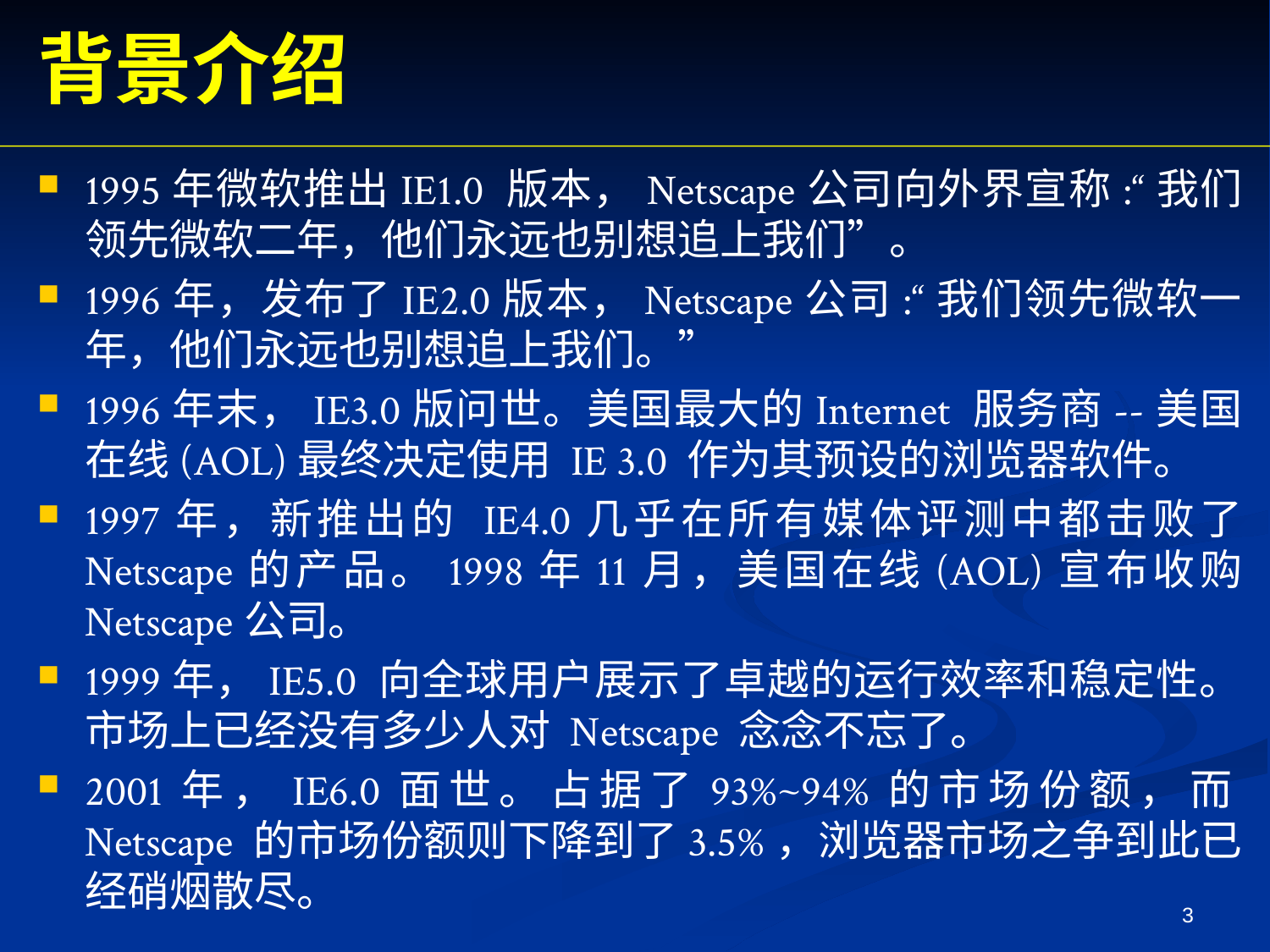

背景介绍

1995年微软推出IE1.0 版本，Netscape公司向外界宣称:“我们领先微软二年，他们永远也别想追上我们”。
1996年，发布了IE2.0版本，Netscape公司:“我们领先微软一年，他们永远也别想追上我们。”
1996年末，IE3.0版问世。美国最大的Internet 服务商--美国在线(AOL)最终决定使用 IE 3.0 作为其预设的浏览器软件。
1997年，新推出的 IE4.0几乎在所有媒体评测中都击败了 Netscape的产品。1998年11月，美国在线(AOL)宣布收购 Netscape公司。
1999年，IE5.0 向全球用户展示了卓越的运行效率和稳定性。市场上已经没有多少人对 Netscape 念念不忘了。
2001年，IE6.0面世。占据了93%~94%的市场份额，而Netscape 的市场份额则下降到了3.5%，浏览器市场之争到此已经硝烟散尽。

3